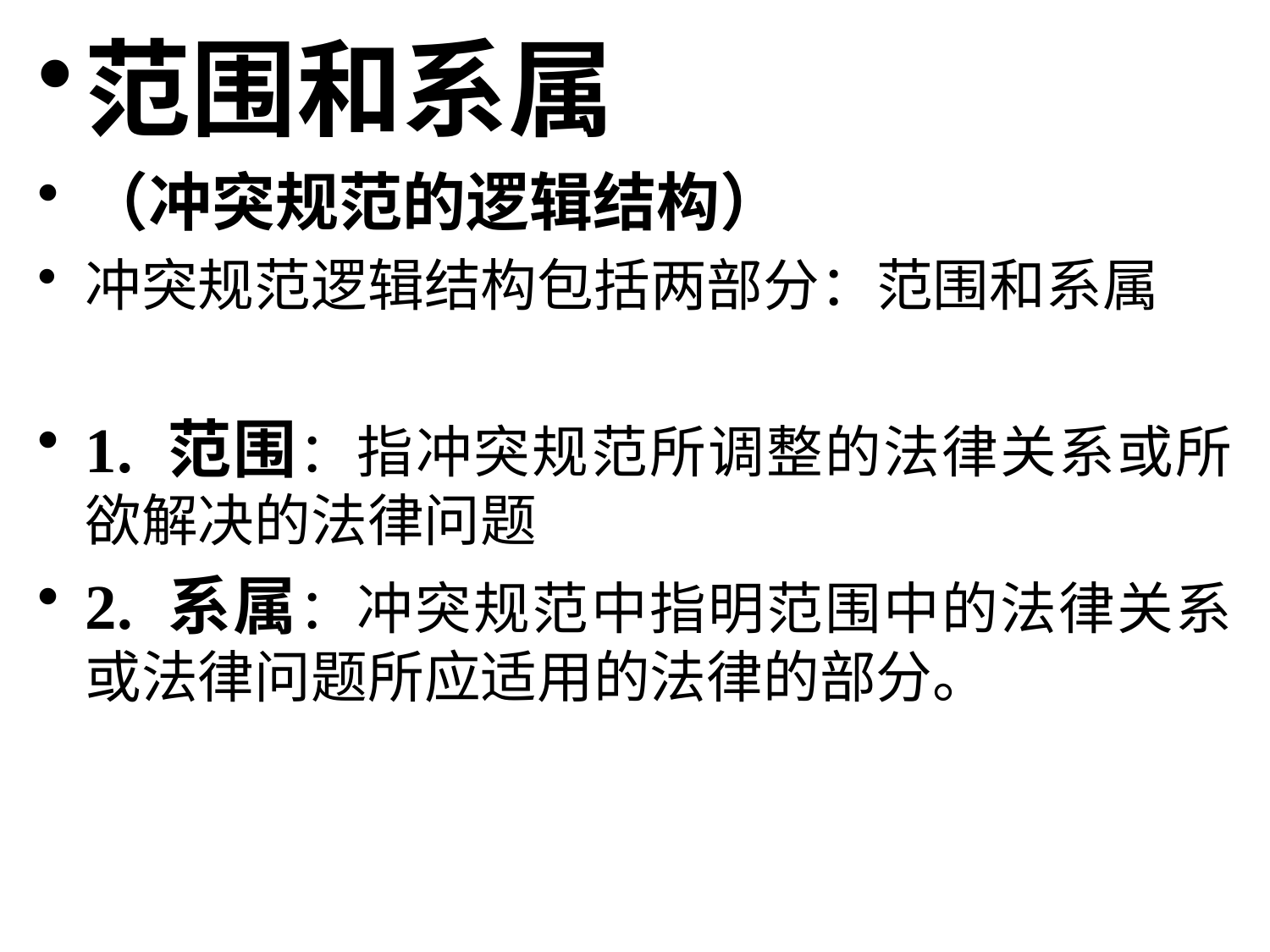

范围和系属
（冲突规范的逻辑结构）
冲突规范逻辑结构包括两部分：范围和系属

1. 范围：指冲突规范所调整的法律关系或所欲解决的法律问题
2. 系属：冲突规范中指明范围中的法律关系或法律问题所应适用的法律的部分。